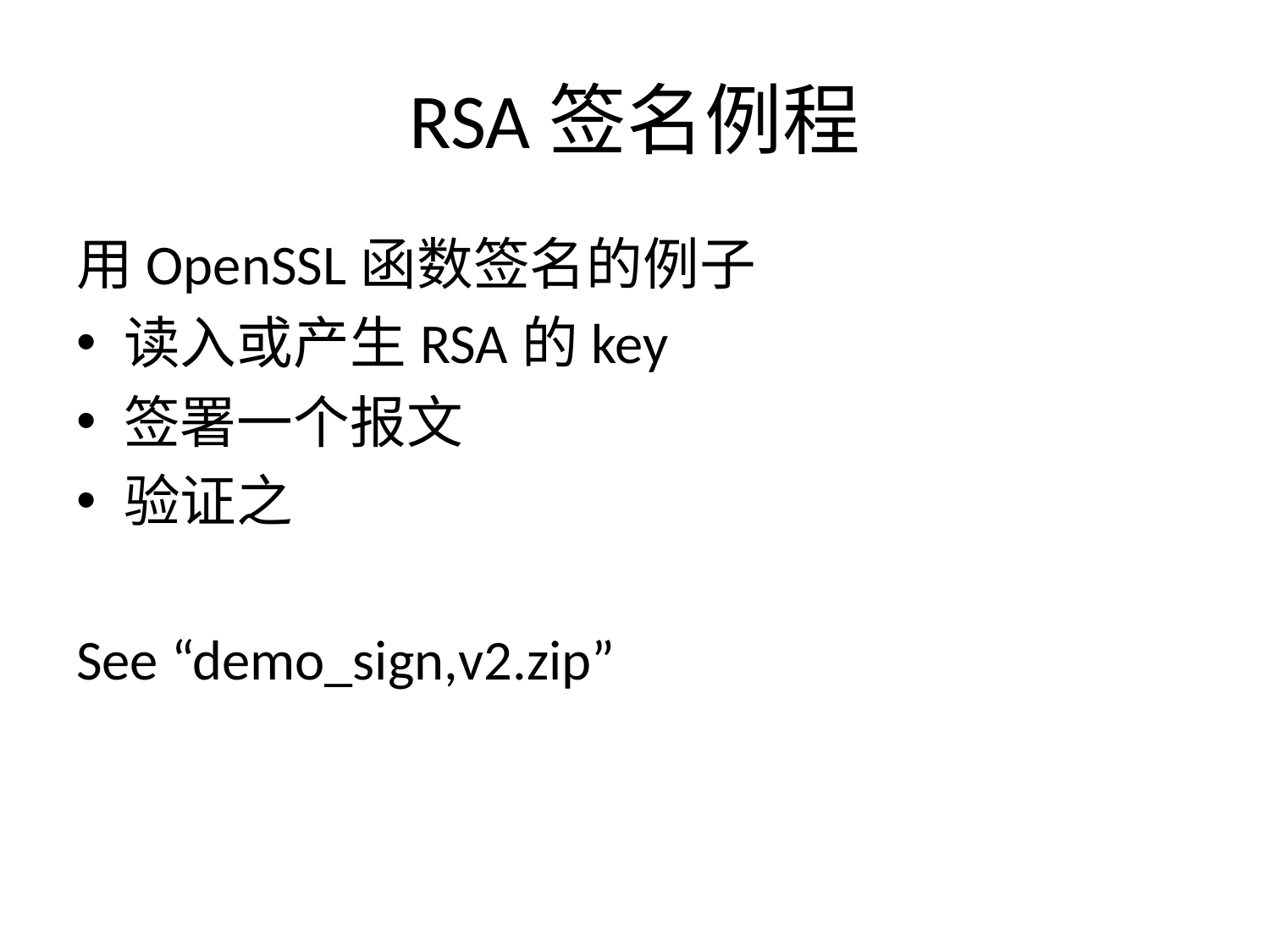

# RSA签名例程
用OpenSSL函数签名的例子
读入或产生RSA的key
签署一个报文
验证之

See “demo_sign,v2.zip”